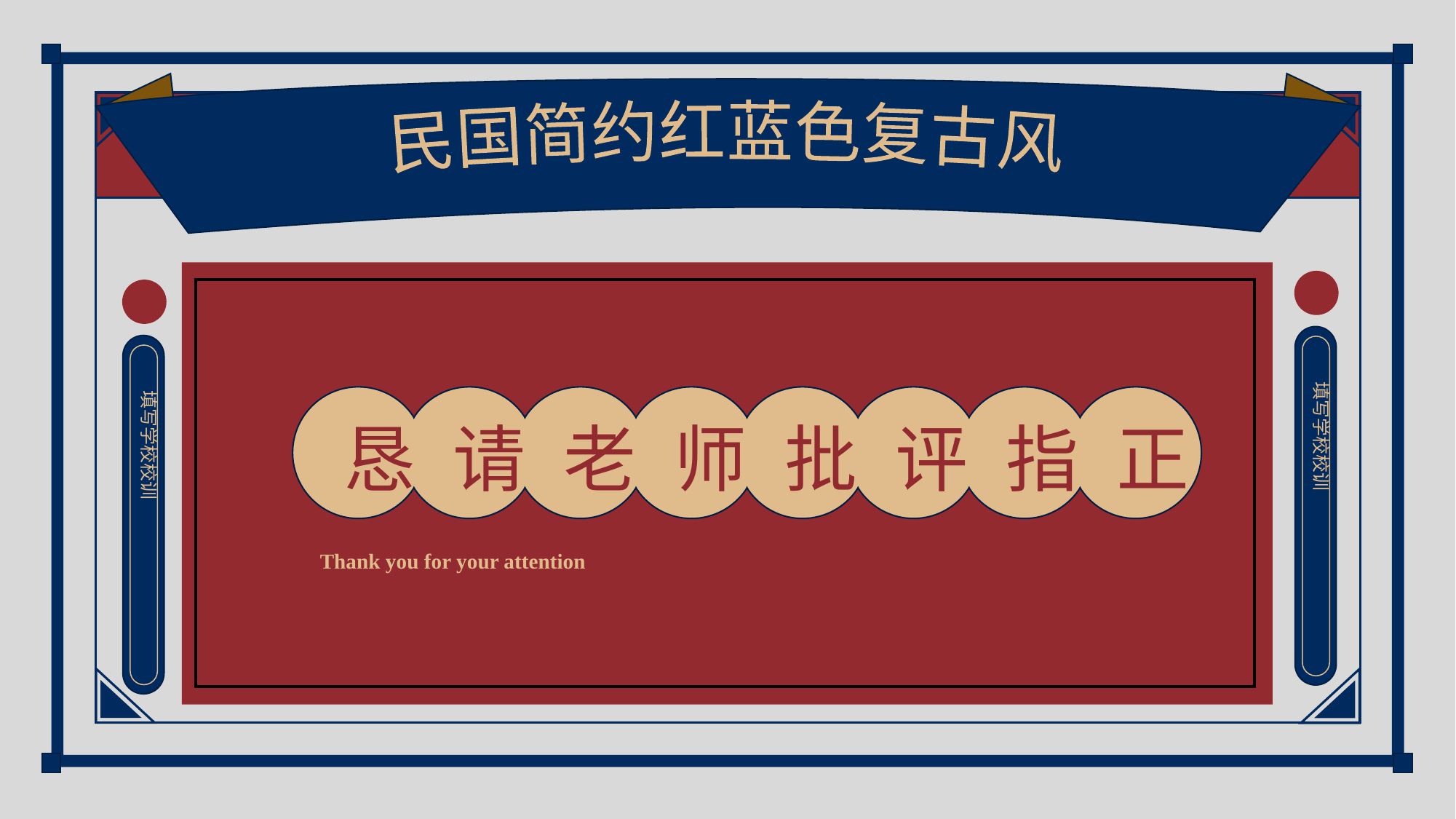

民国简约红蓝色复古风

填写学校校训

填写学校校训

恳请老师批评指正
Thank you for your attention